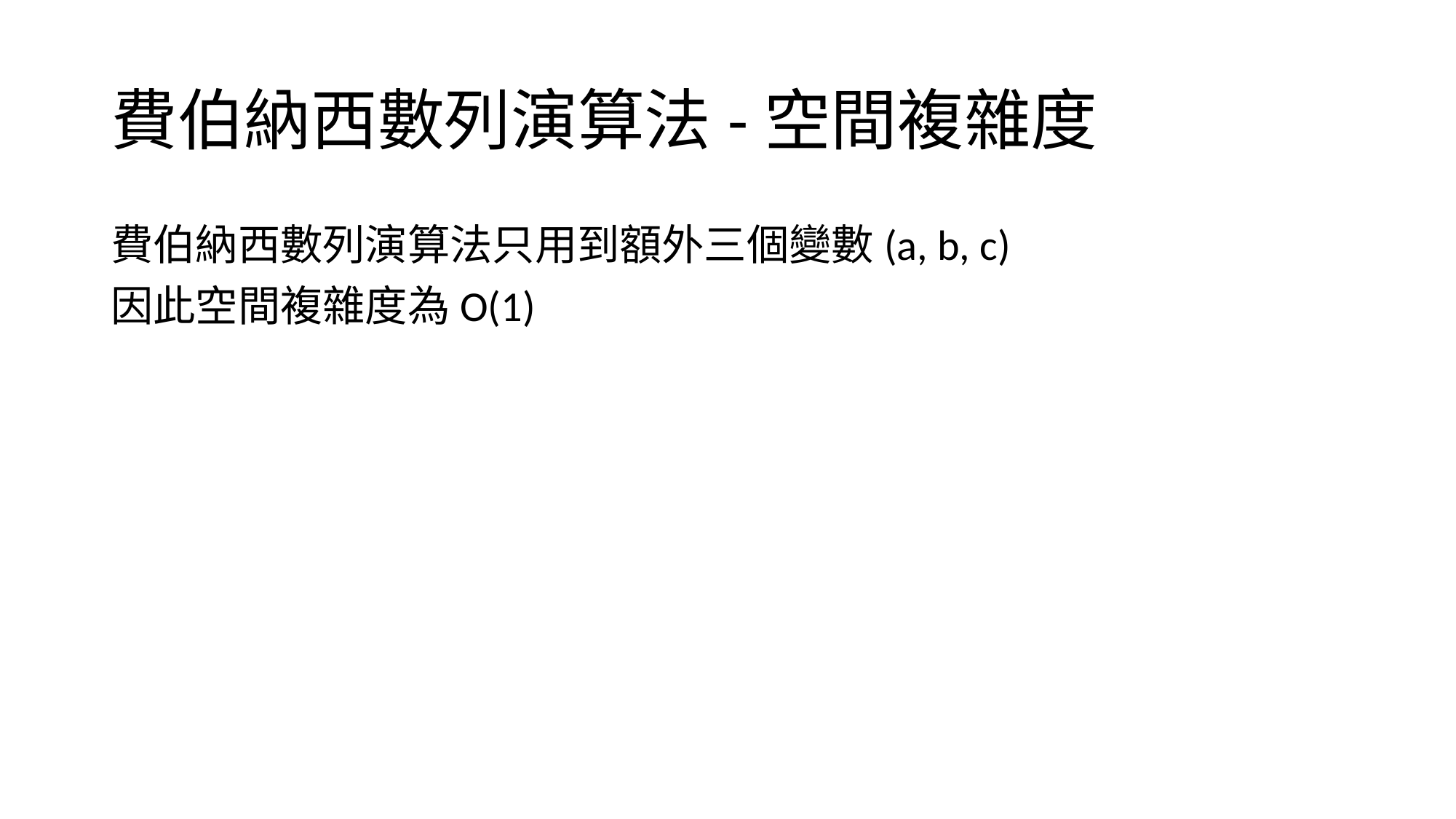

# 費伯納西數列演算法-空間複雜度
費伯納西數列演算法只用到額外三個變數(a, b, c)
因此空間複雜度為O(1)